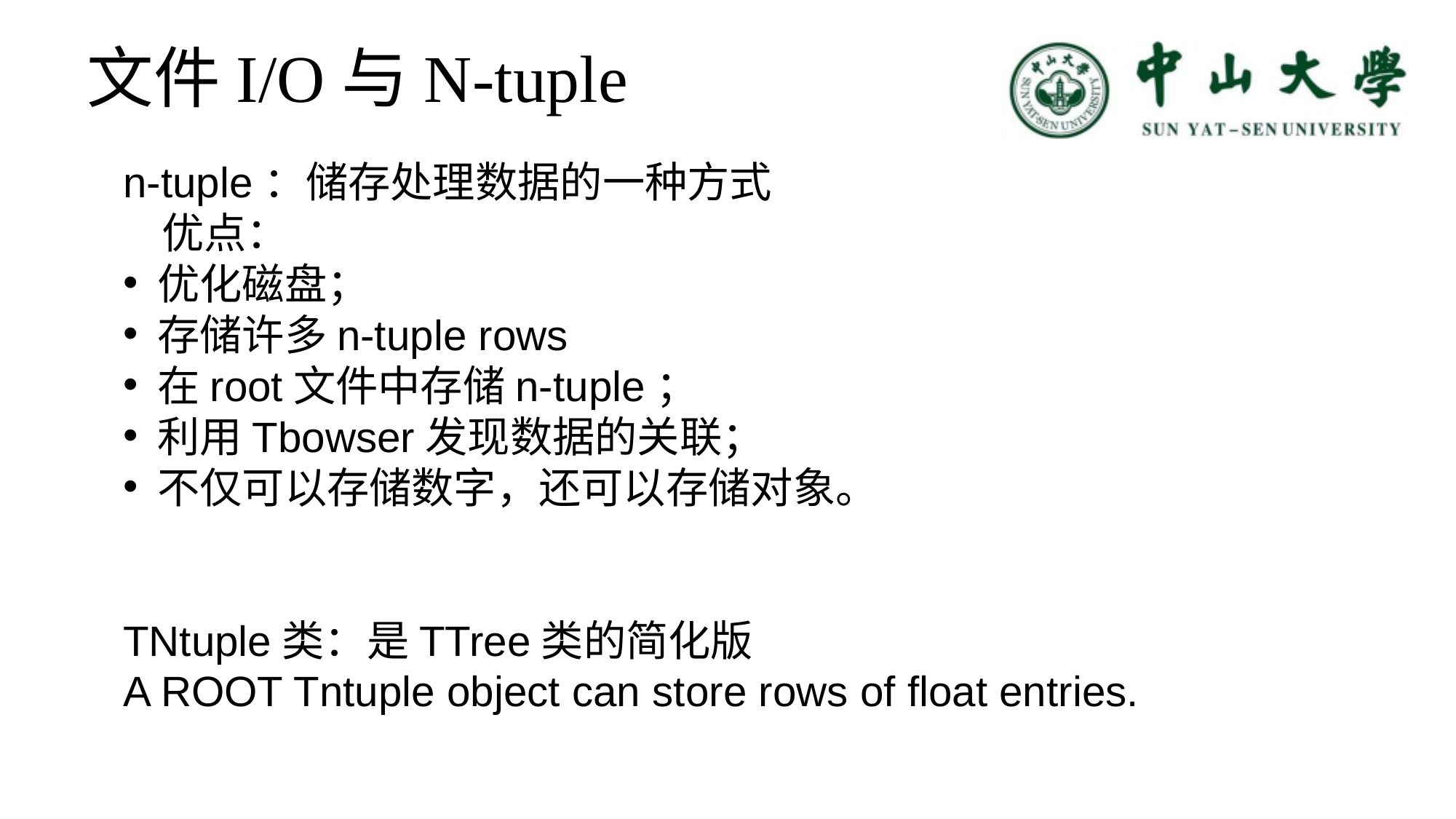

文件I/O与N-tuple
n-tuple：储存处理数据的一种方式
   优点：
优化磁盘；
存储许多n-tuple rows
在root文件中存储n-tuple；
利用Tbowser发现数据的关联；
不仅可以存储数字，还可以存储对象。

TNtuple类：是TTree类的简化版
A ROOT Tntuple object can store rows of float entries.